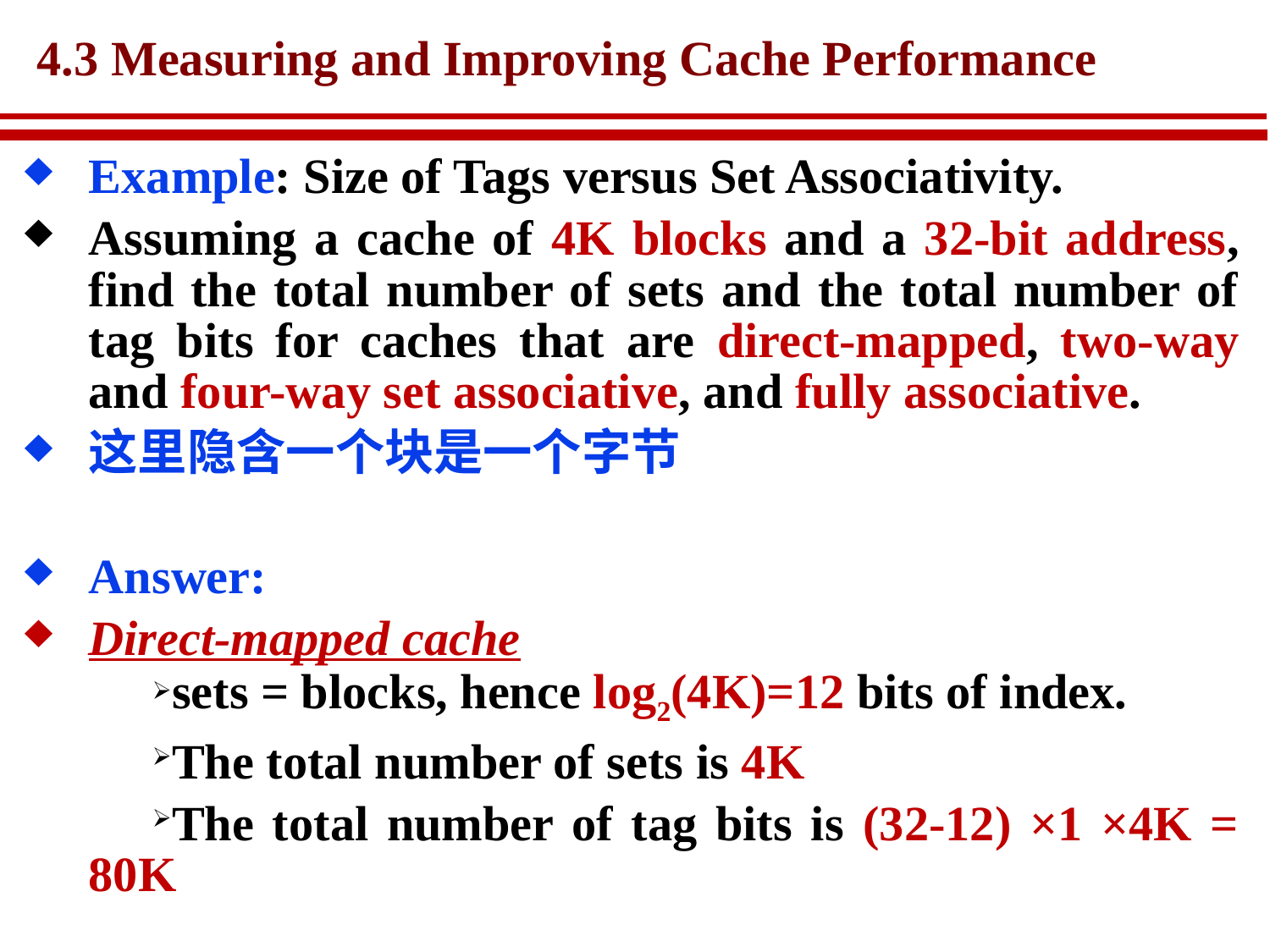

# 4.3 Measuring and Improving Cache Performance
Example: Size of Tags versus Set Associativity.
Assuming a cache of 4K blocks and a 32-bit address, find the total number of sets and the total number of tag bits for caches that are direct-mapped, two-way and four-way set associative, and fully associative.
这里隐含一个块是一个字节

Answer:
Direct-mapped cache
sets = blocks, hence log2(4K)=12 bits of index.
The total number of sets is 4K
The total number of tag bits is (32-12) ×1 ×4K = 80K